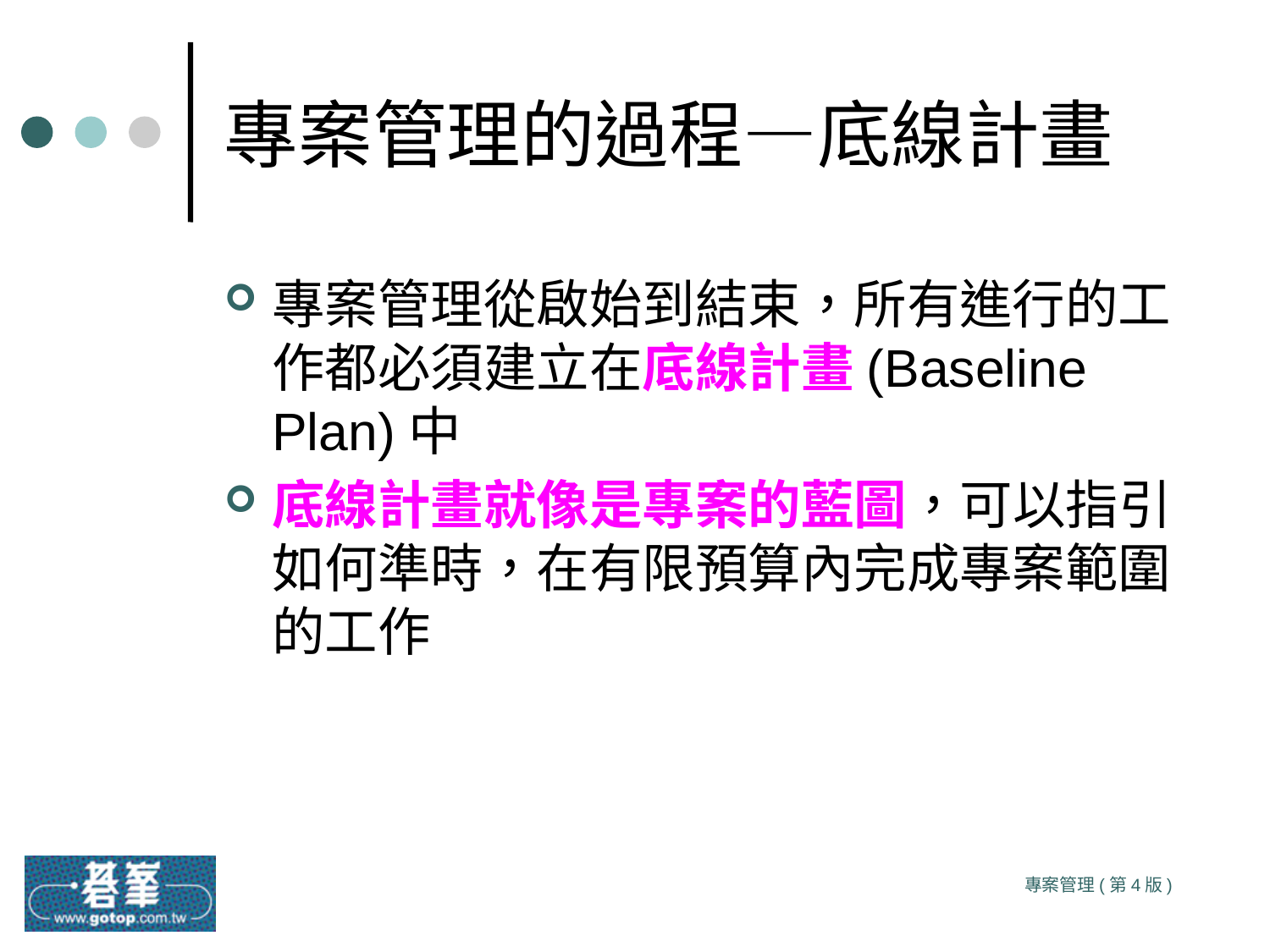

# 專案管理的過程—底線計畫
專案管理從啟始到結束，所有進行的工作都必須建立在底線計畫(Baseline Plan)中
底線計畫就像是專案的藍圖，可以指引如何準時，在有限預算內完成專案範圍的工作
專案管理(第4版)